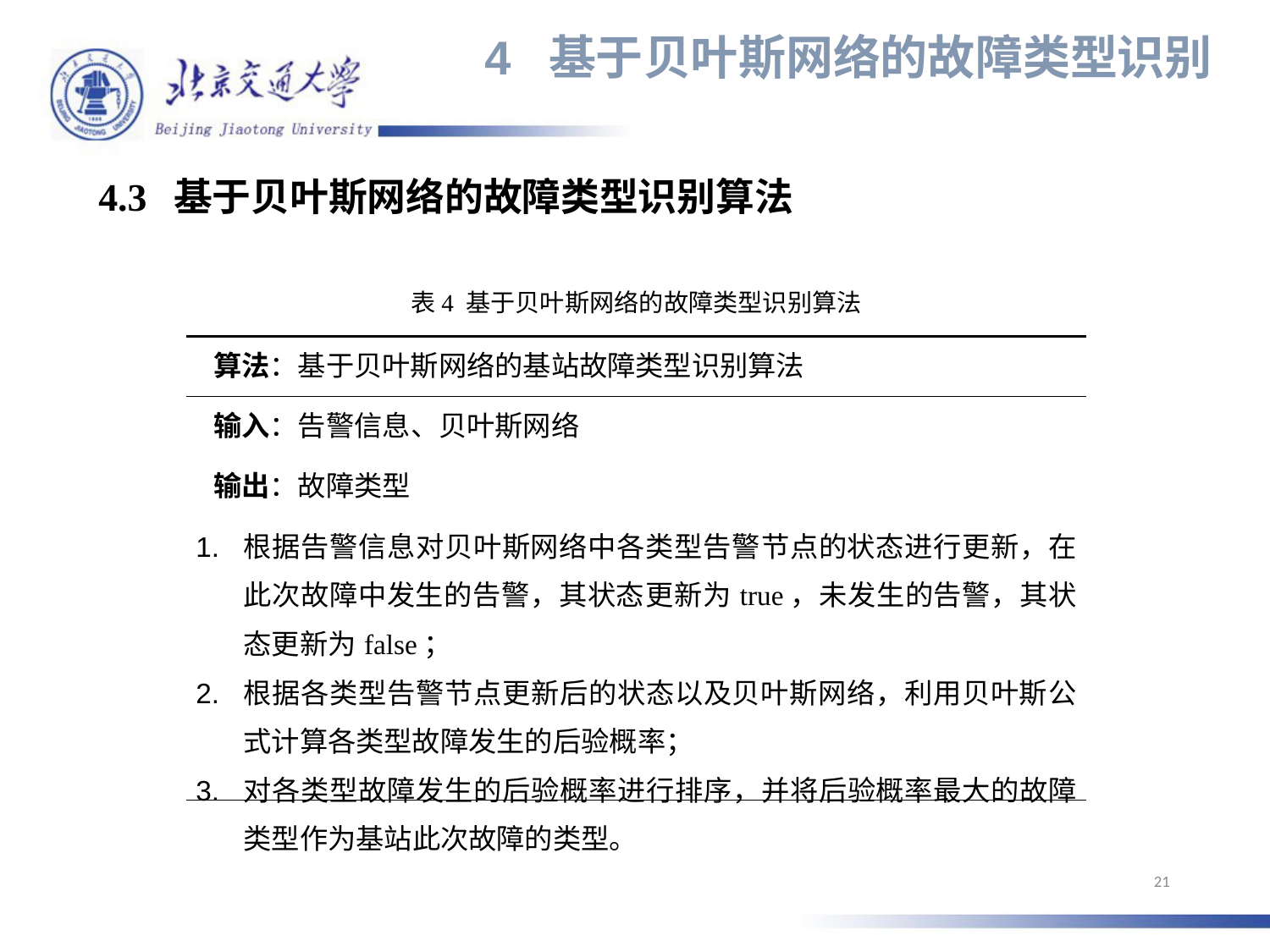

4  基于贝叶斯网络的故障类型识别
4.3  基于贝叶斯网络的故障类型识别算法
表4 基于贝叶斯网络的故障类型识别算法
| 算法：基于贝叶斯网络的基站故障类型识别算法 |
| --- |
| 输入：告警信息、贝叶斯网络 |
| 输出：故障类型 |
| 根据告警信息对贝叶斯网络中各类型告警节点的状态进行更新，在此次故障中发生的告警，其状态更新为true，未发生的告警，其状态更新为false； 根据各类型告警节点更新后的状态以及贝叶斯网络，利用贝叶斯公式计算各类型故障发生的后验概率； 对各类型故障发生的后验概率进行排序，并将后验概率最大的故障类型作为基站此次故障的类型。 |
21